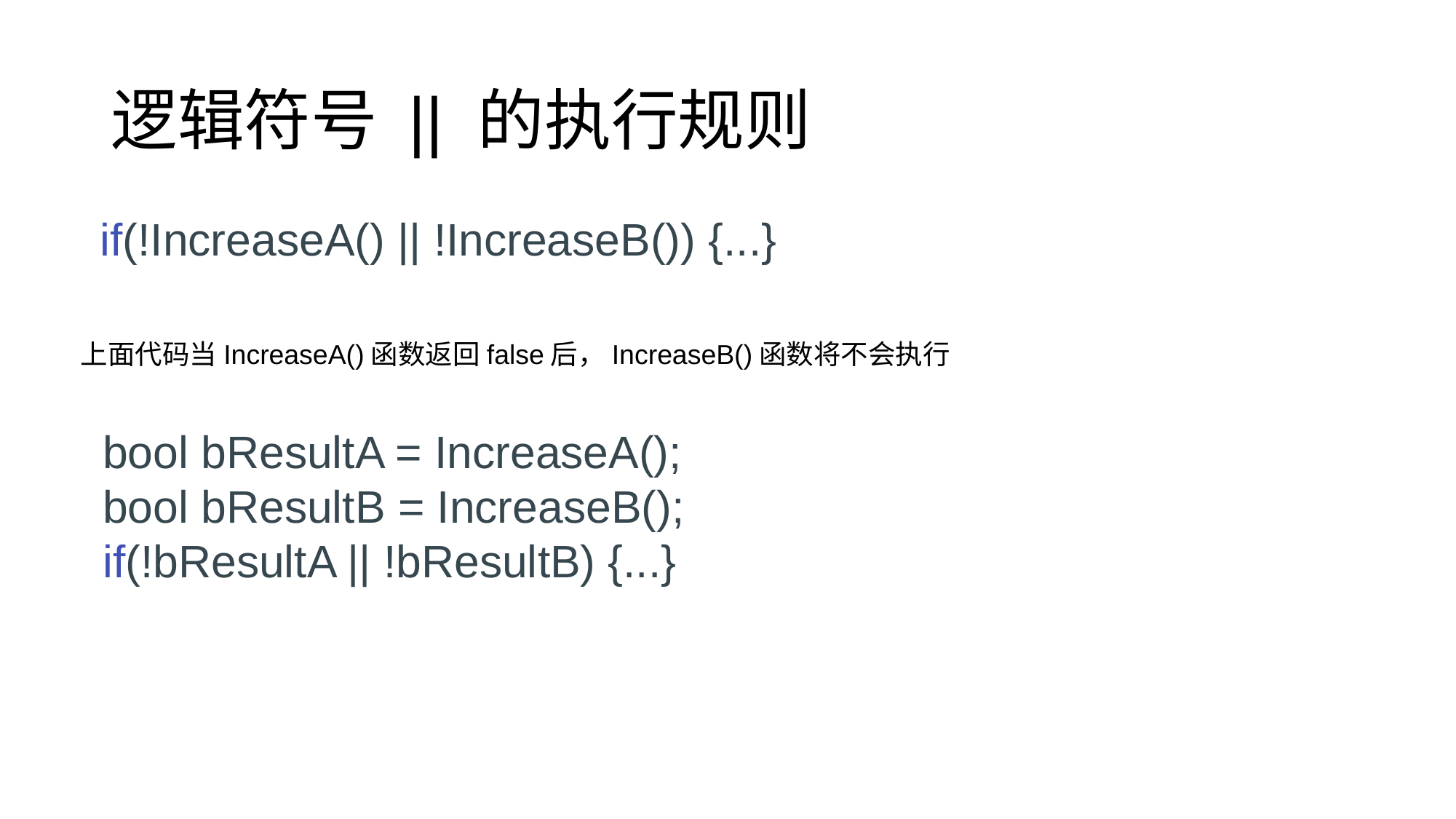

# 逻辑符号 || 的执行规则
if(!IncreaseA() || !IncreaseB()) {...}
上面代码当IncreaseA()函数返回false后，IncreaseB()函数将不会执行
bool bResultA = IncreaseA();
bool bResultB = IncreaseB();
if(!bResultA || !bResultB) {...}